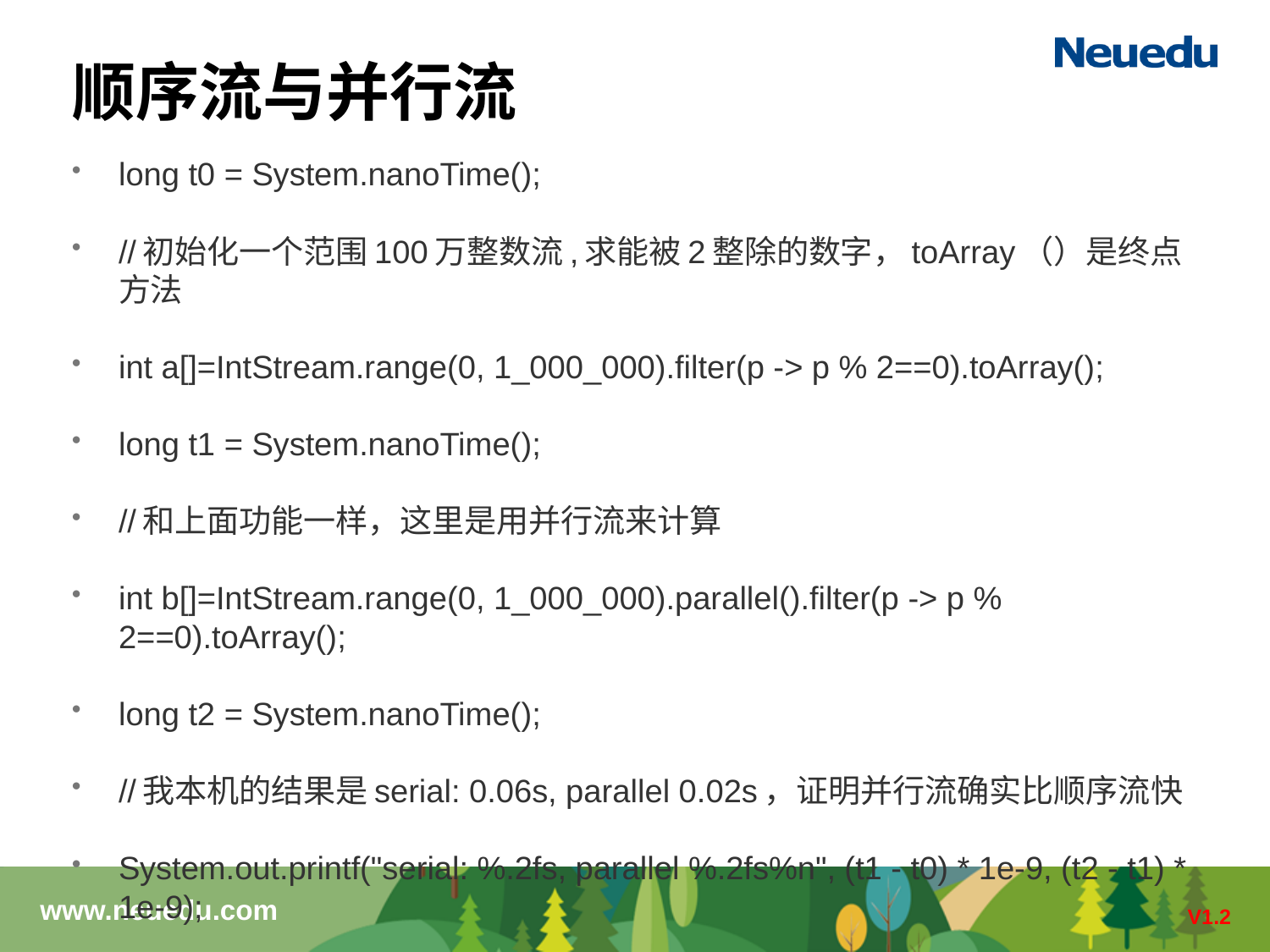

# 顺序流与并行流
long t0 = System.nanoTime();

//初始化一个范围100万整数流,求能被2整除的数字，toArray（）是终点方法

int a[]=IntStream.range(0, 1_000_000).filter(p -> p % 2==0).toArray();

long t1 = System.nanoTime();

//和上面功能一样，这里是用并行流来计算

int b[]=IntStream.range(0, 1_000_000).parallel().filter(p -> p % 2==0).toArray();

long t2 = System.nanoTime();

//我本机的结果是serial: 0.06s, parallel 0.02s，证明并行流确实比顺序流快

System.out.printf("serial: %.2fs, parallel %.2fs%n", (t1 - t0) * 1e-9, (t2 - t1) * 1e-9);